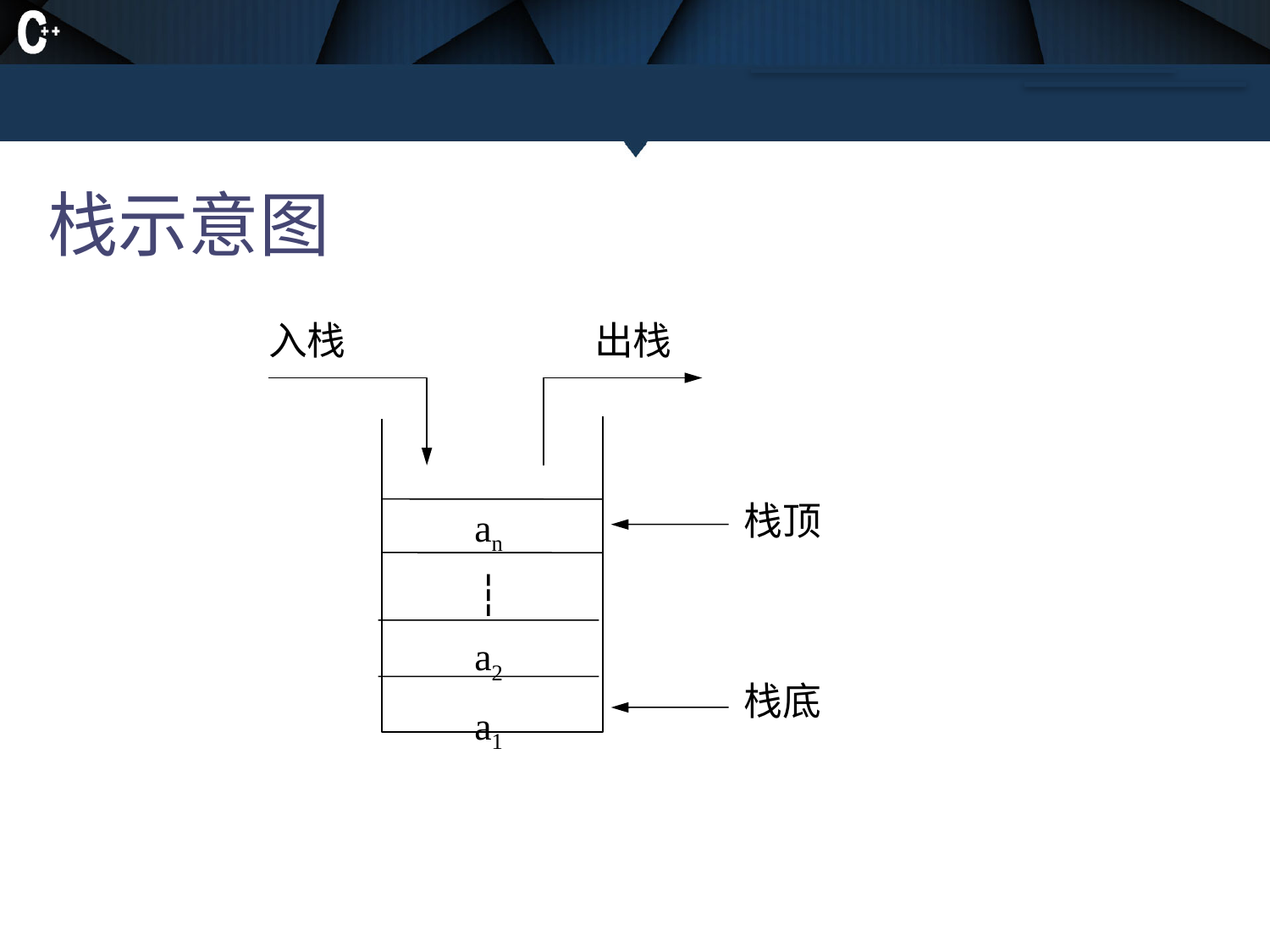

# 栈示意图
入栈
出栈

an
┆
a2
a1
栈顶

栈底